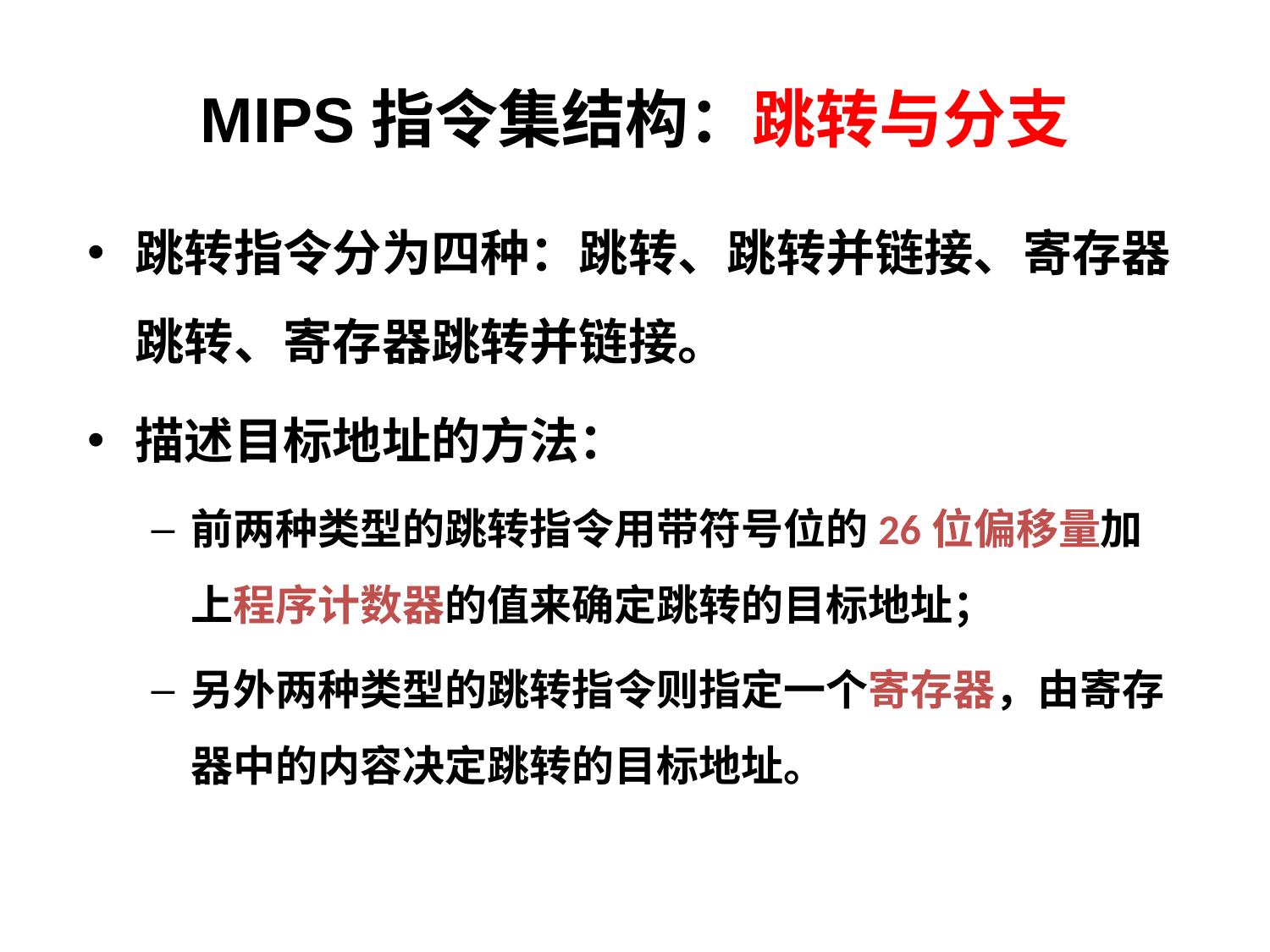

# MIPS指令集结构：跳转与分支
跳转指令分为四种：跳转、跳转并链接、寄存器跳转、寄存器跳转并链接。
描述目标地址的方法：
前两种类型的跳转指令用带符号位的26位偏移量加上程序计数器的值来确定跳转的目标地址；
另外两种类型的跳转指令则指定一个寄存器，由寄存器中的内容决定跳转的目标地址。